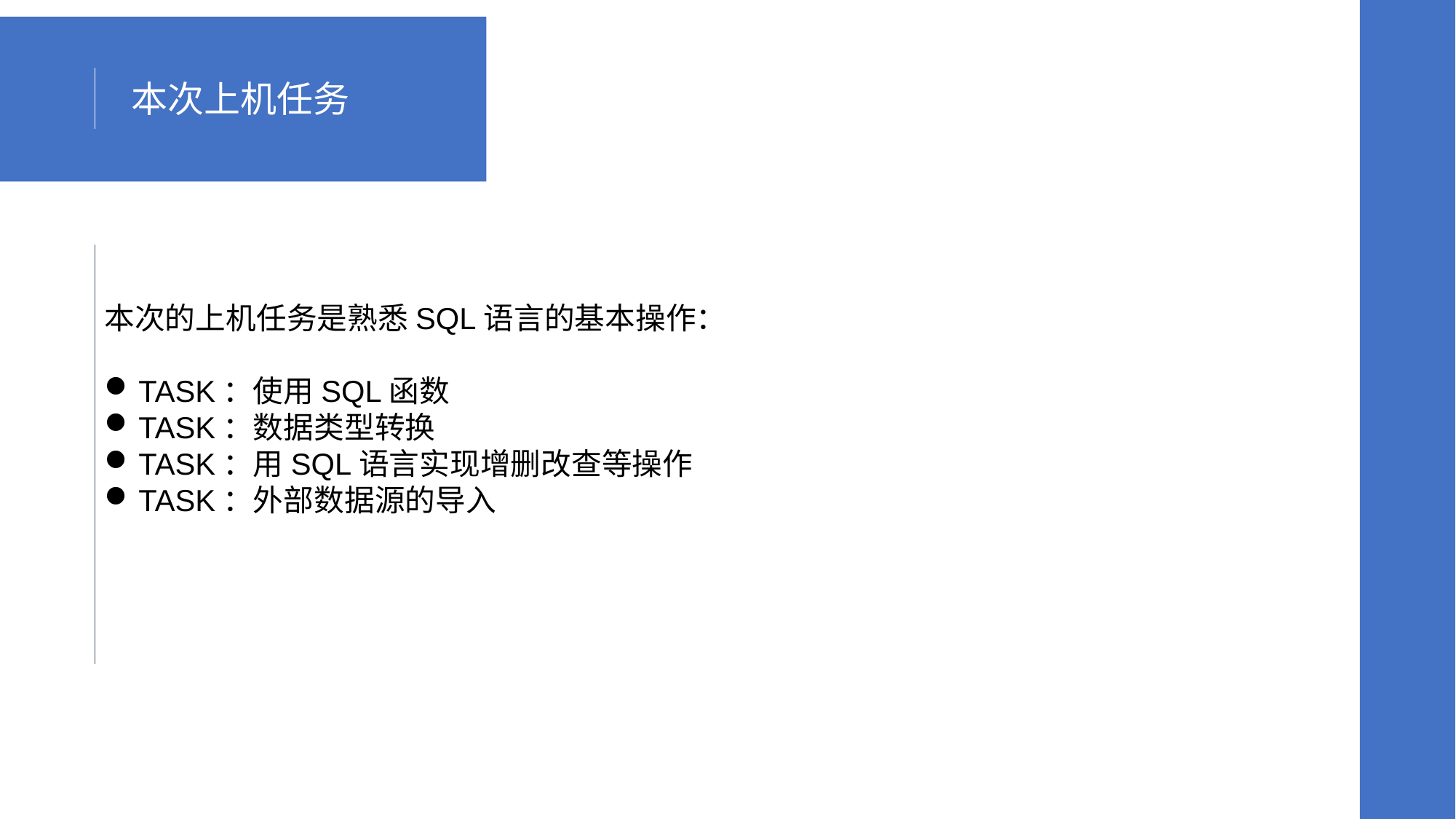

本次上机任务
本次的上机任务是熟悉SQL语言的基本操作：

TASK：使用SQL函数
TASK：数据类型转换
TASK：用SQL语言实现增删改查等操作
TASK：外部数据源的导入